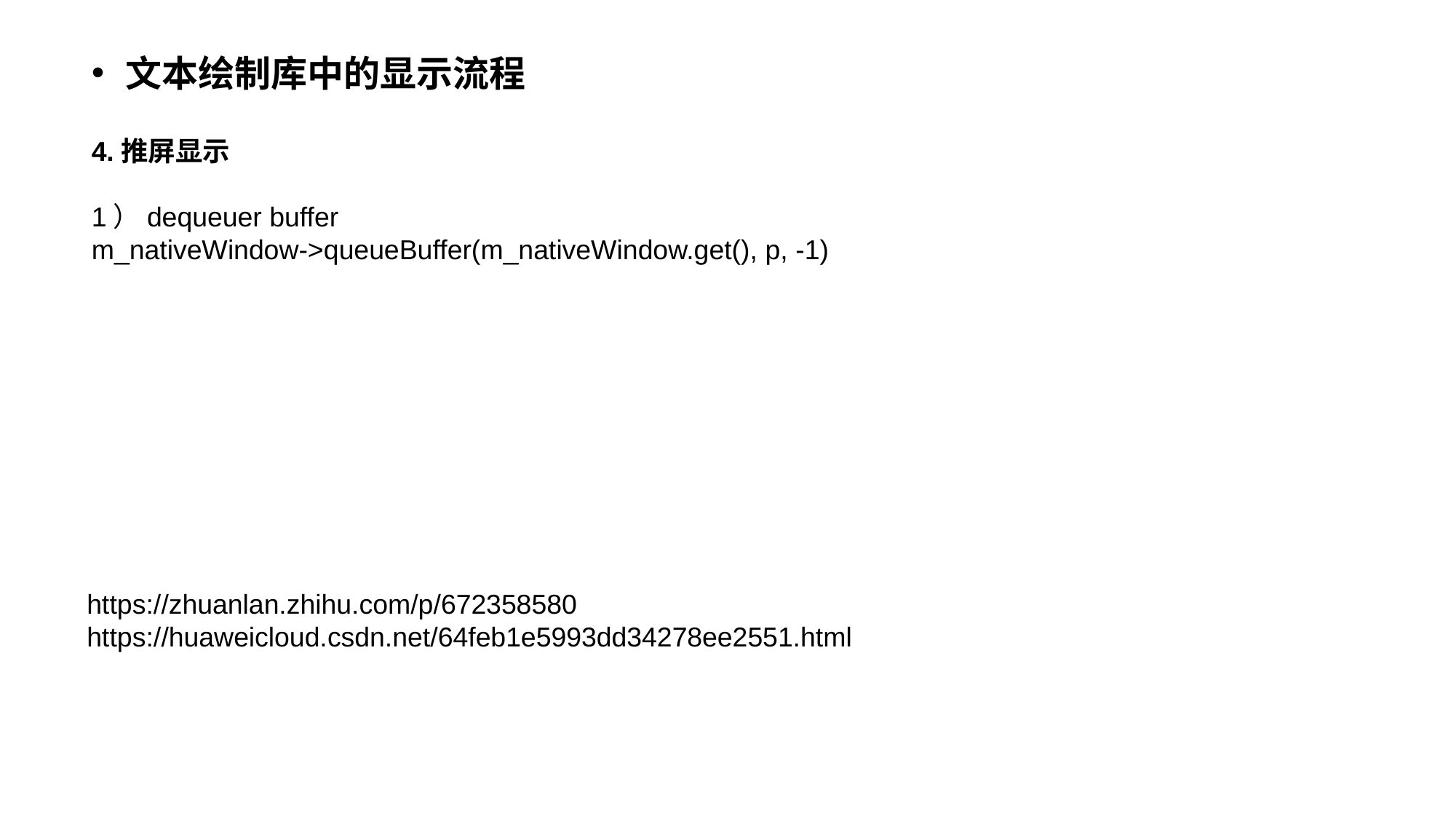

文本绘制库中的显示流程
4.推屏显示

1）dequeuer buffer
m_nativeWindow->queueBuffer(m_nativeWindow.get(), p, -1)
https://zhuanlan.zhihu.com/p/672358580
https://huaweicloud.csdn.net/64feb1e5993dd34278ee2551.html